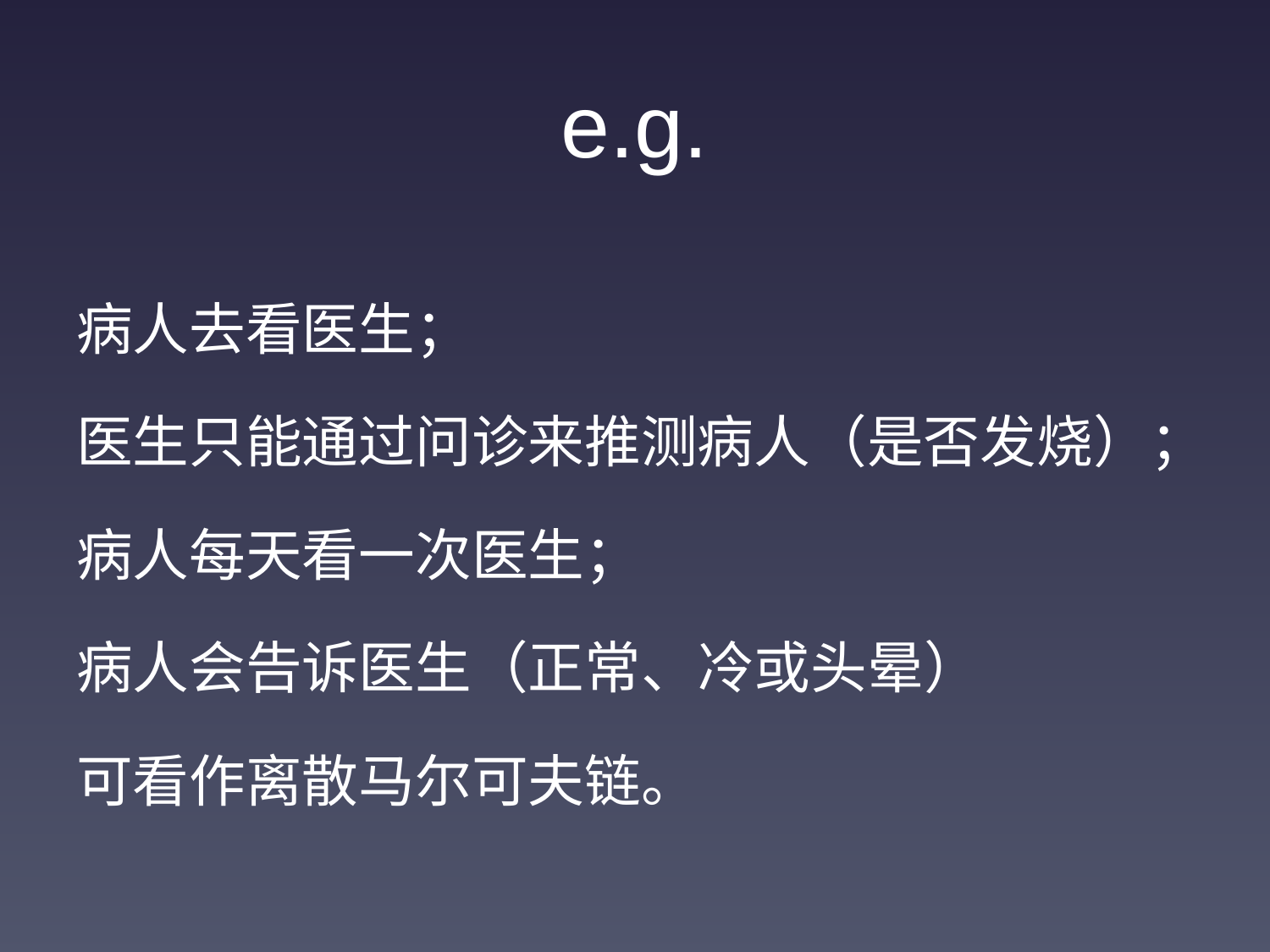

# e.g.
病人去看医生；
医生只能通过问诊来推测病人（是否发烧）；
病人每天看一次医生；
病人会告诉医生（正常、冷或头晕）
可看作离散马尔可夫链。